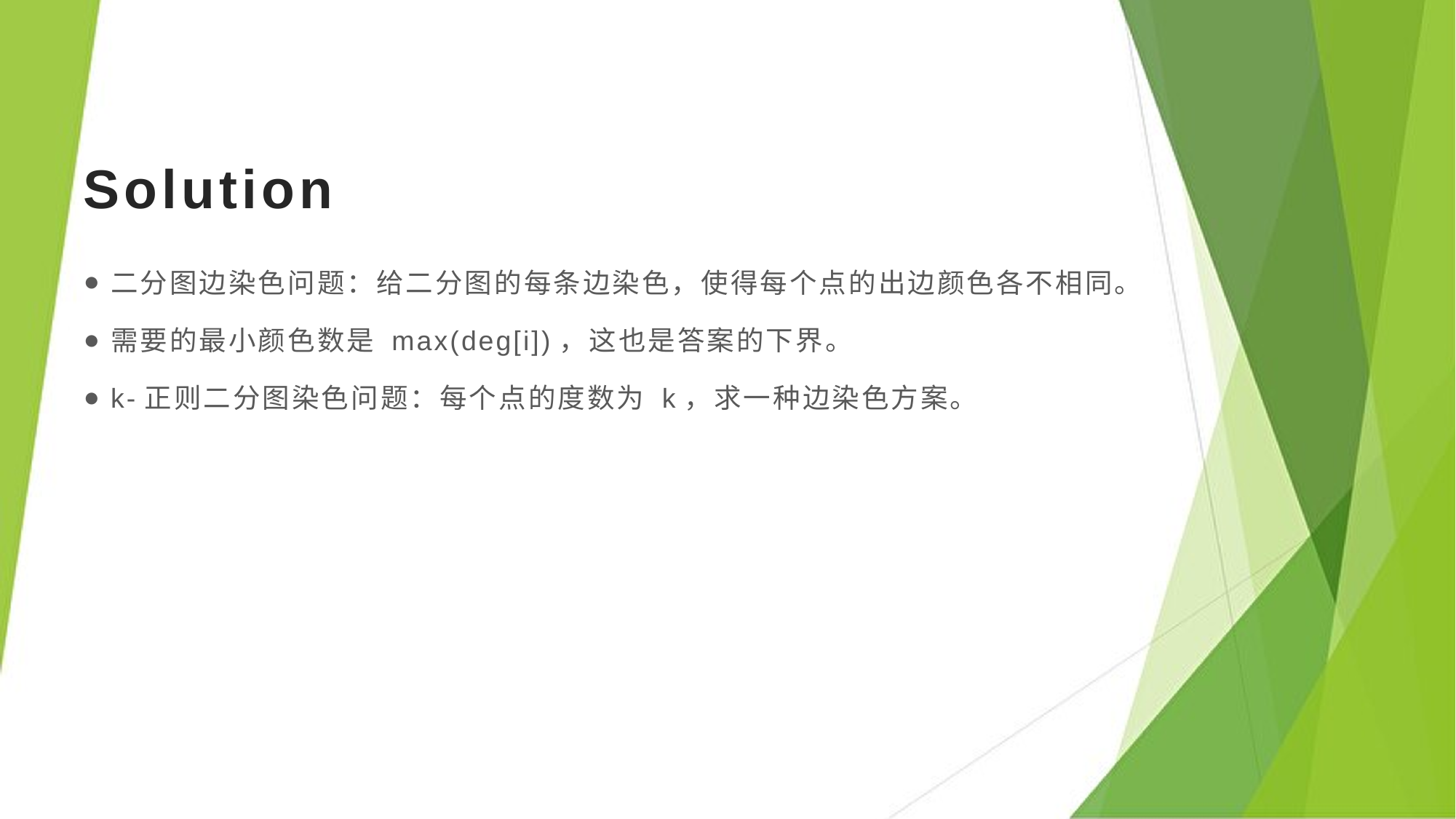

# Solution
二分图边染色问题：给二分图的每条边染色，使得每个点的出边颜色各不相同。
需要的最小颜色数是 max(deg[i])，这也是答案的下界。
k-正则二分图染色问题：每个点的度数为 k，求一种边染色方案。